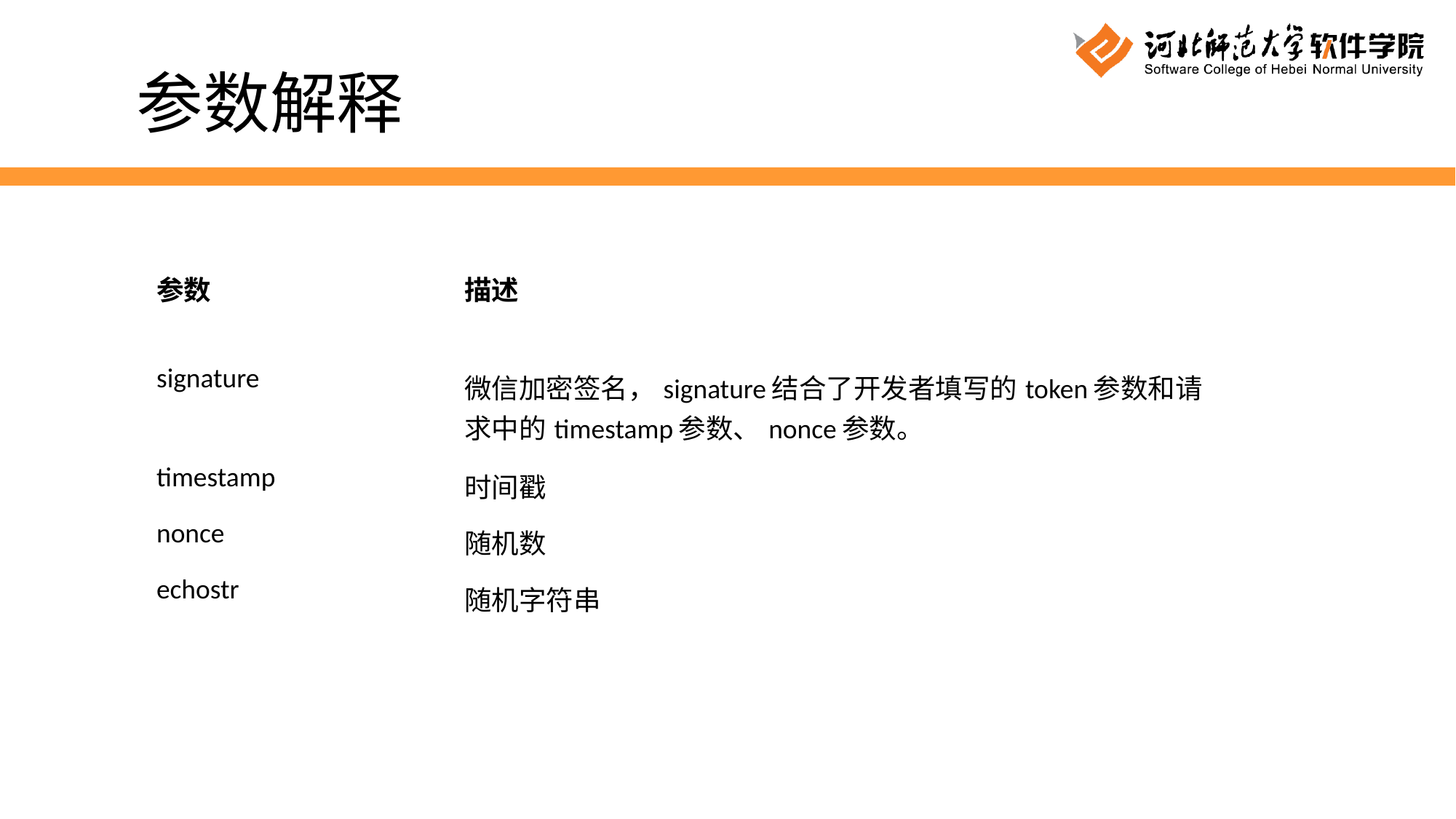

参数解释
| 参数 | 描述 |
| --- | --- |
| signature | 微信加密签名，signature结合了开发者填写的token参数和请求中的timestamp参数、nonce参数。 |
| timestamp | 时间戳 |
| nonce | 随机数 |
| echostr | 随机字符串 |